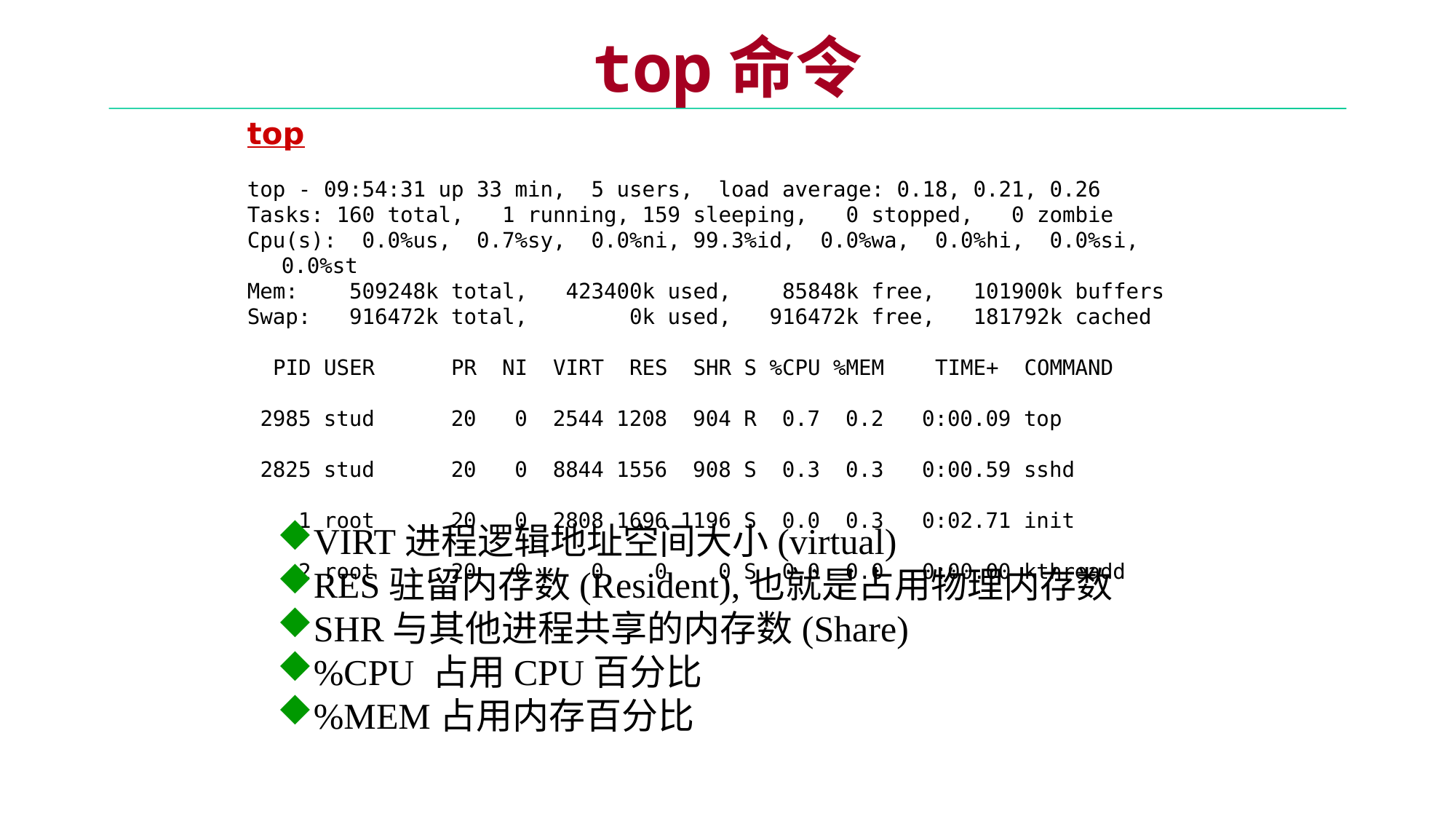

# top命令
top

top - 09:54:31 up 33 min,  5 users,  load average: 0.18, 0.21, 0.26
Tasks: 160 total,   1 running, 159 sleeping,   0 stopped,   0 zombie
Cpu(s):  0.0%us,  0.7%sy,  0.0%ni, 99.3%id,  0.0%wa,  0.0%hi,  0.0%si,  0.0%st
Mem:    509248k total,   423400k used,    85848k free,   101900k buffers
Swap:   916472k total,        0k used,   916472k free,   181792k cached

  PID USER      PR  NI  VIRT  RES  SHR S %CPU %MEM    TIME+  COMMAND
 2985 stud      20   0  2544 1208  904 R  0.7  0.2   0:00.09 top
 2825 stud      20   0  8844 1556  908 S  0.3  0.3   0:00.59 sshd
    1 root      20   0  2808 1696 1196 S  0.0  0.3   0:02.71 init
    2 root      20   0     0    0    0 S  0.0  0.0   0:00.00 kthreadd
VIRT进程逻辑地址空间大小(virtual)
RES驻留内存数(Resident),也就是占用物理内存数
SHR与其他进程共享的内存数(Share)
%CPU 占用CPU百分比
%MEM占用内存百分比